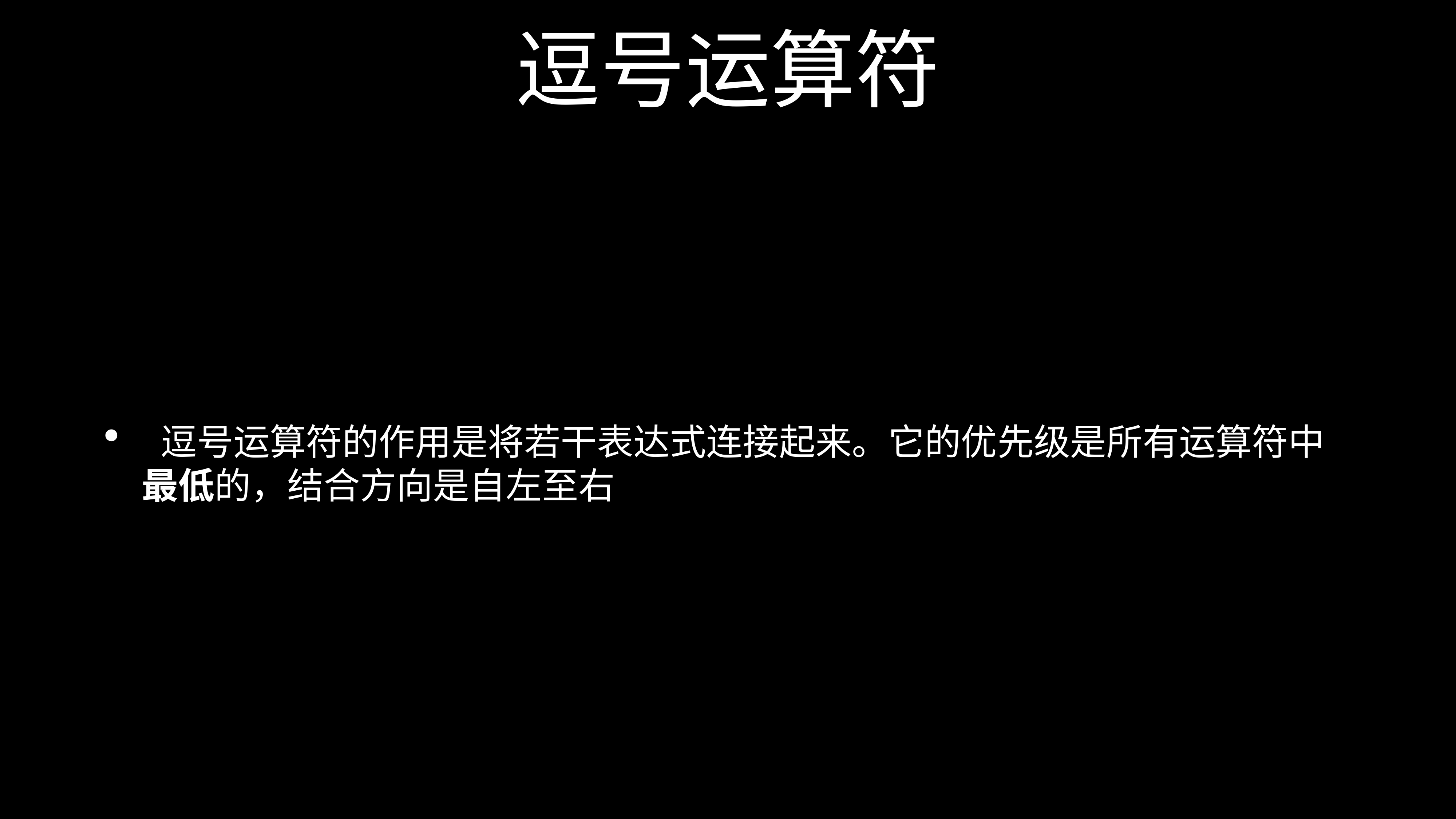

# 逗号运算符
 逗号运算符的作用是将若干表达式连接起来。它的优先级是所有运算符中最低的，结合方向是自左至右